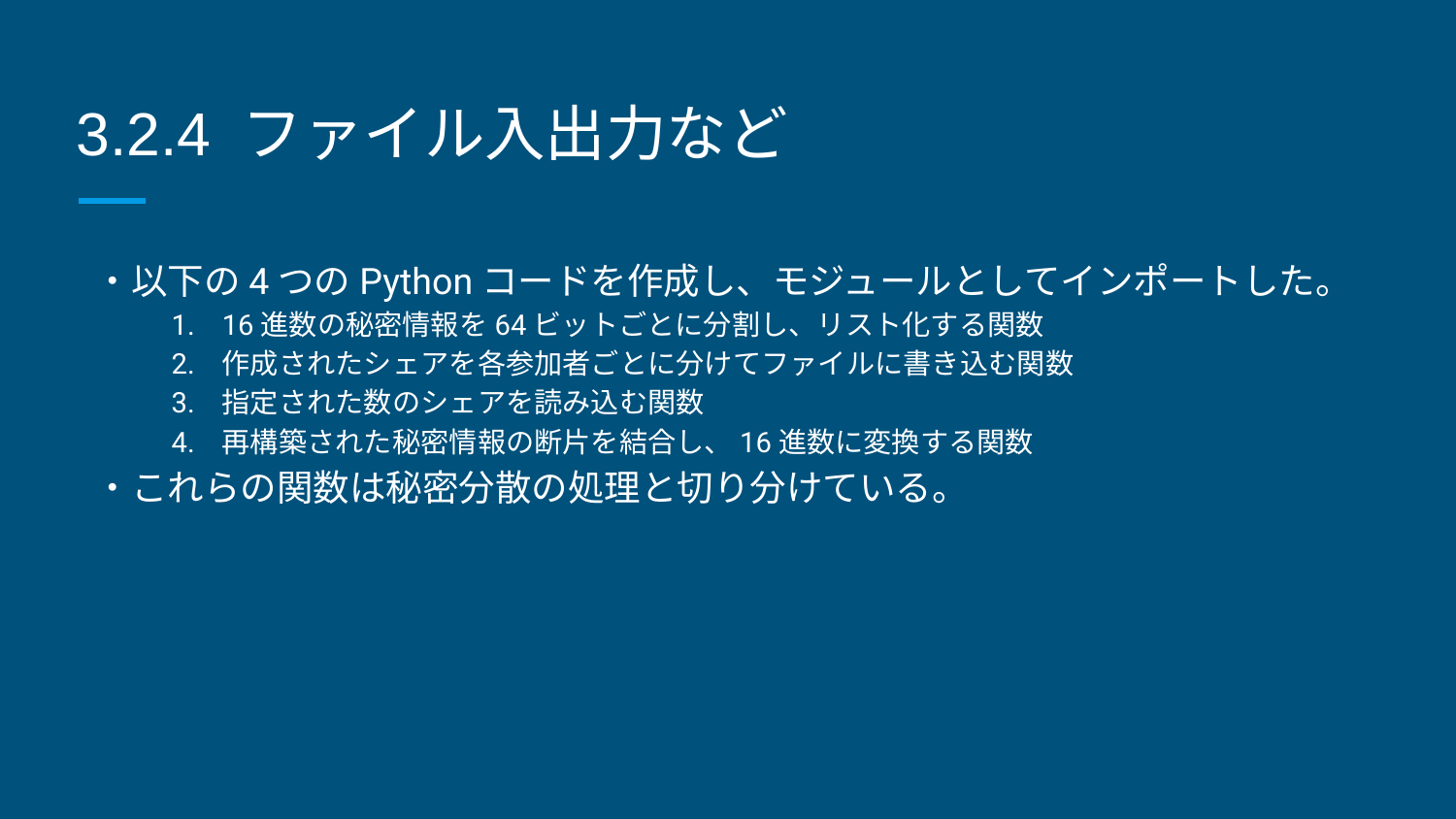

# 3.2.4 ファイル入出力など
・以下の4つのPythonコードを作成し、モジュールとしてインポートした。
16進数の秘密情報を64ビットごとに分割し、リスト化する関数
作成されたシェアを各参加者ごとに分けてファイルに書き込む関数
指定された数のシェアを読み込む関数
再構築された秘密情報の断片を結合し、16進数に変換する関数
・これらの関数は秘密分散の処理と切り分けている。